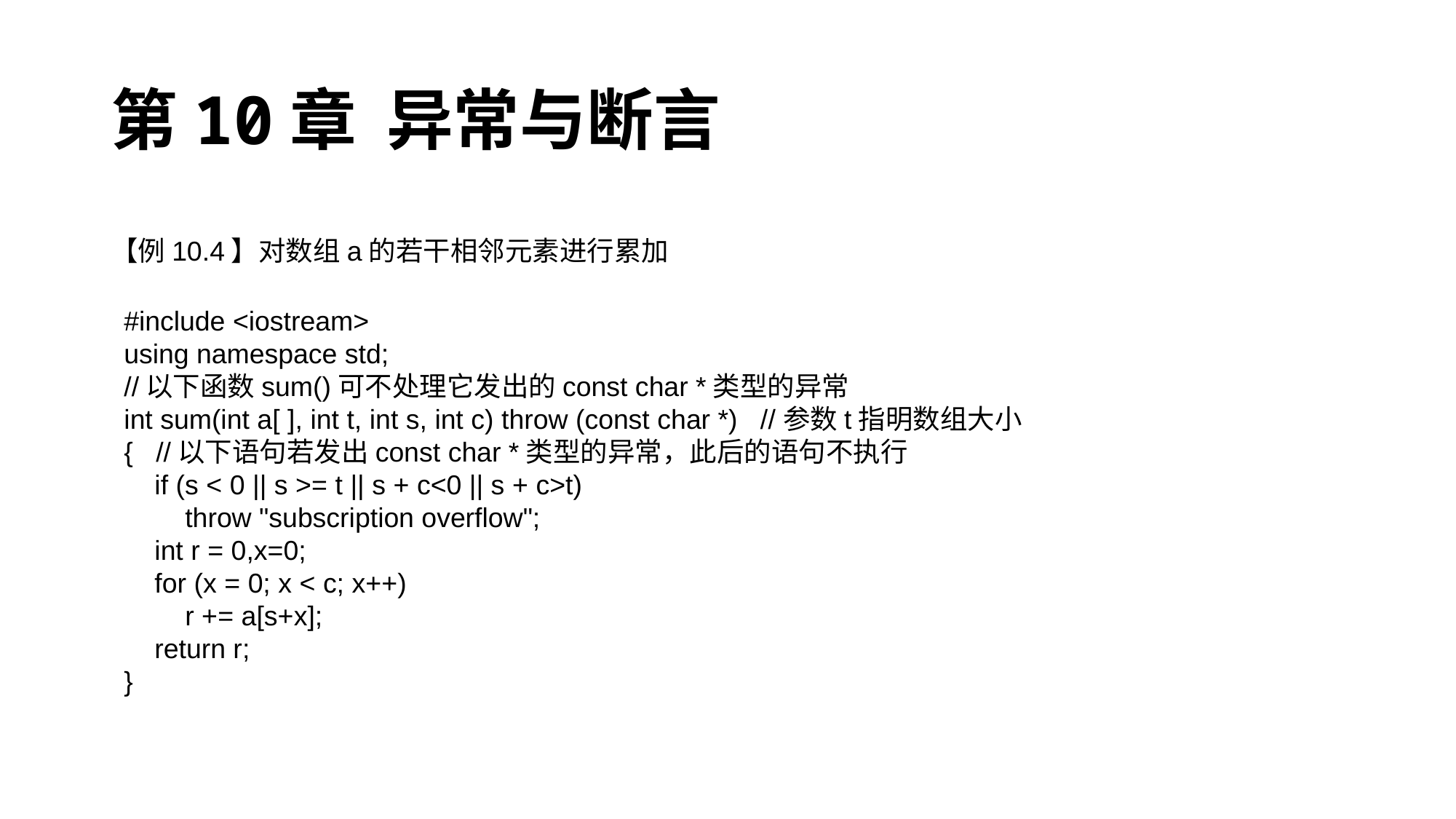

# 第10章  异常与断言
【例10.4】对数组a的若干相邻元素进行累加
#include <iostream>
using namespace std;
//以下函数sum()可不处理它发出的const char *类型的异常
int sum(int a[ ], int t, int s, int c) throw (const char *)   //参数t指明数组大小
{   //以下语句若发出const char *类型的异常，此后的语句不执行
    if (s < 0 || s >= t || s + c<0 || s + c>t)
        throw "subscription overflow";
    int r = 0,x=0;
    for (x = 0; x < c; x++)
        r += a[s+x];
    return r;
}